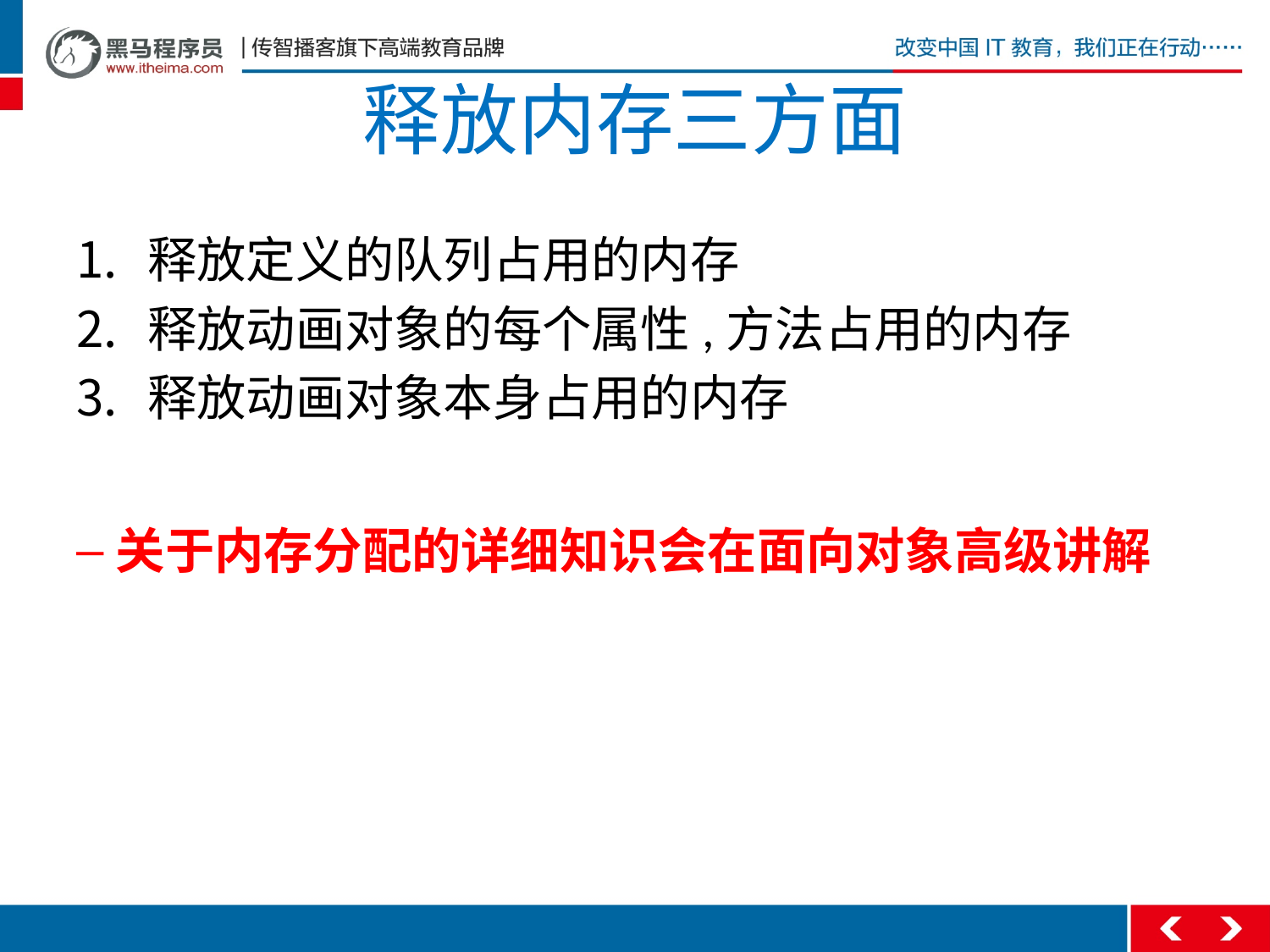

# 释放内存三方面
释放定义的队列占用的内存
释放动画对象的每个属性,方法占用的内存
释放动画对象本身占用的内存

关于内存分配的详细知识会在面向对象高级讲解